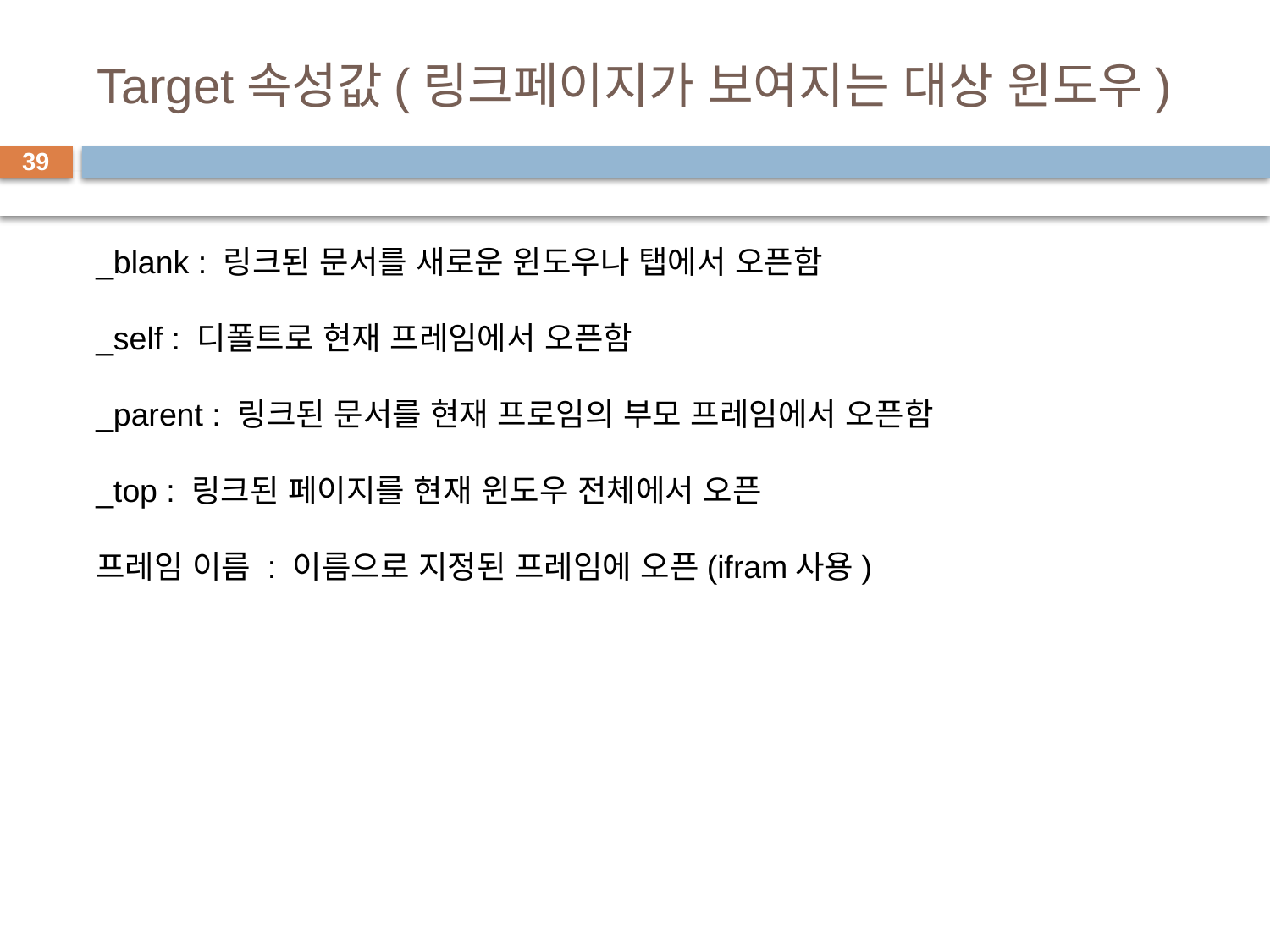

# Target속성값(링크페이지가 보여지는 대상 윈도우)
39
_blank : 링크된 문서를 새로운 윈도우나 탭에서 오픈함

_self : 디폴트로 현재 프레임에서 오픈함
_parent : 링크된 문서를 현재 프로임의 부모 프레임에서 오픈함
_top : 링크된 페이지를 현재 윈도우 전체에서 오픈

프레임 이름 : 이름으로 지정된 프레임에 오픈(ifram사용)